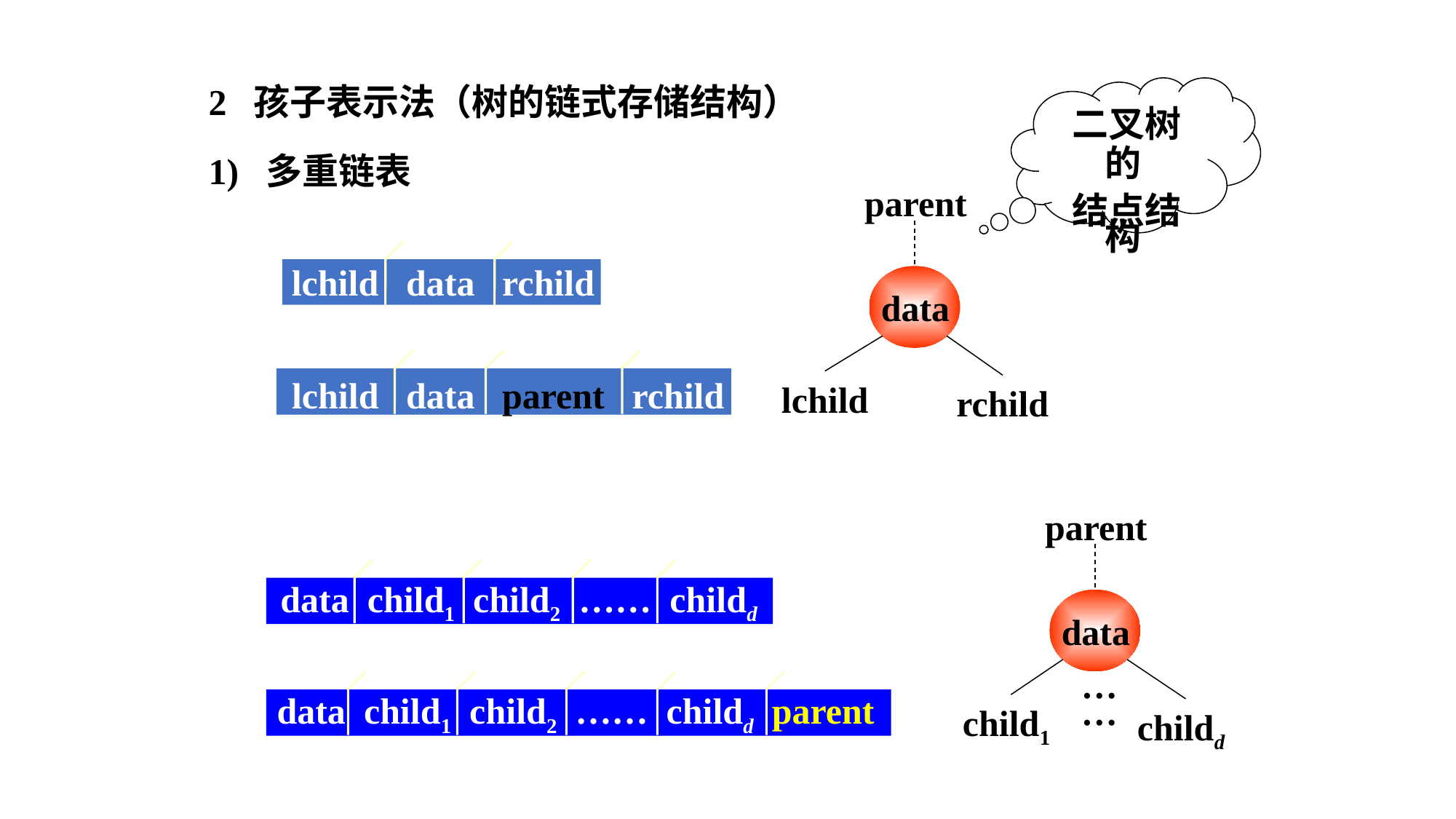

2  孩子表示法（树的链式存储结构）
二叉树的
结点结构
1)  多重链表
parent
 data
lchild
rchild

lchild   data   rchild

lchild   data   parent   rchild

parent
 data
…
…
child1
childd

data  child1  child2  ……  childd

data  child1  child2  ……  childd  parent